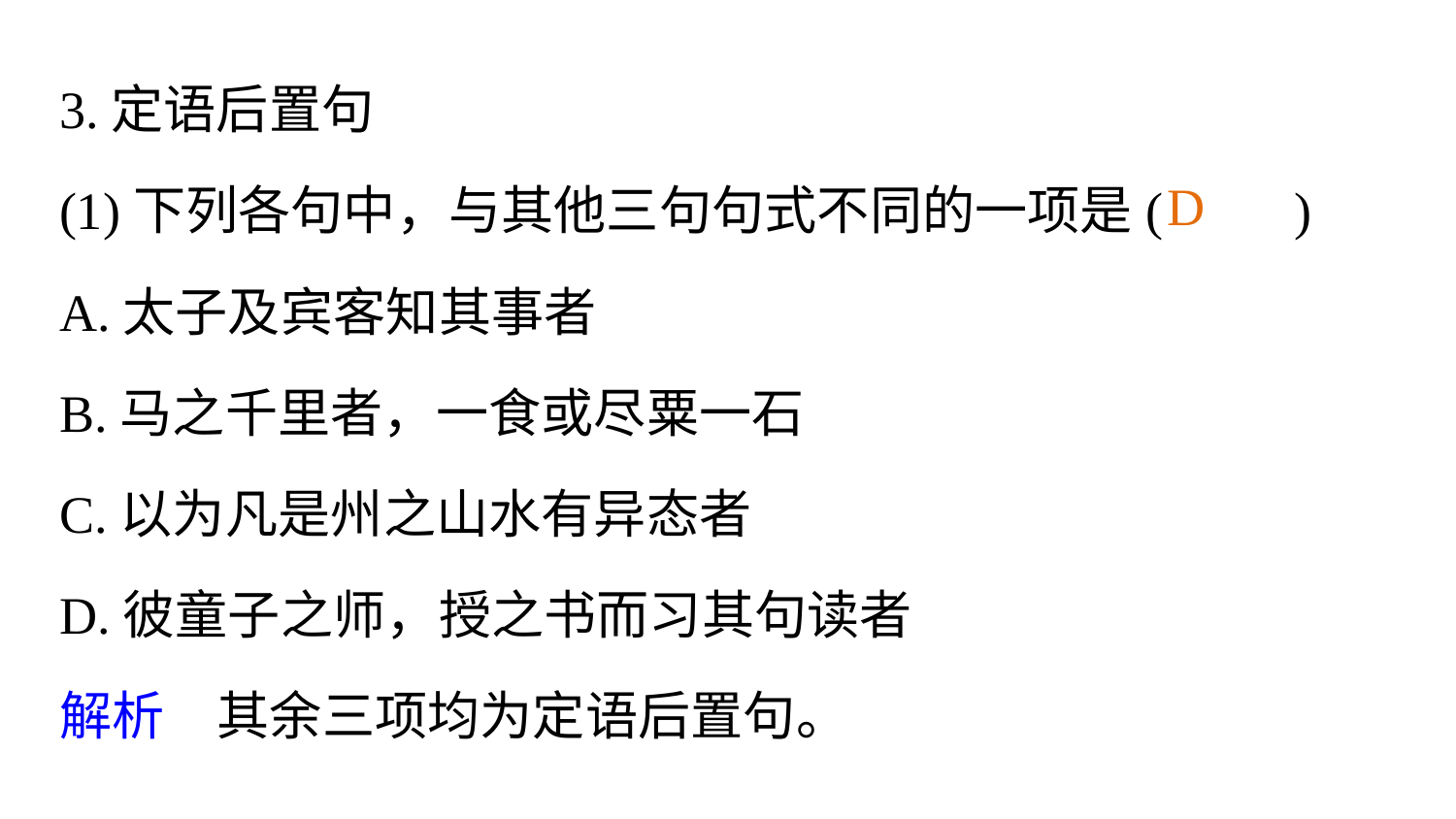

3.定语后置句
(1)下列各句中，与其他三句句式不同的一项是(　　)
A.太子及宾客知其事者
B.马之千里者，一食或尽粟一石
C.以为凡是州之山水有异态者
D.彼童子之师，授之书而习其句读者
解析　其余三项均为定语后置句。
D